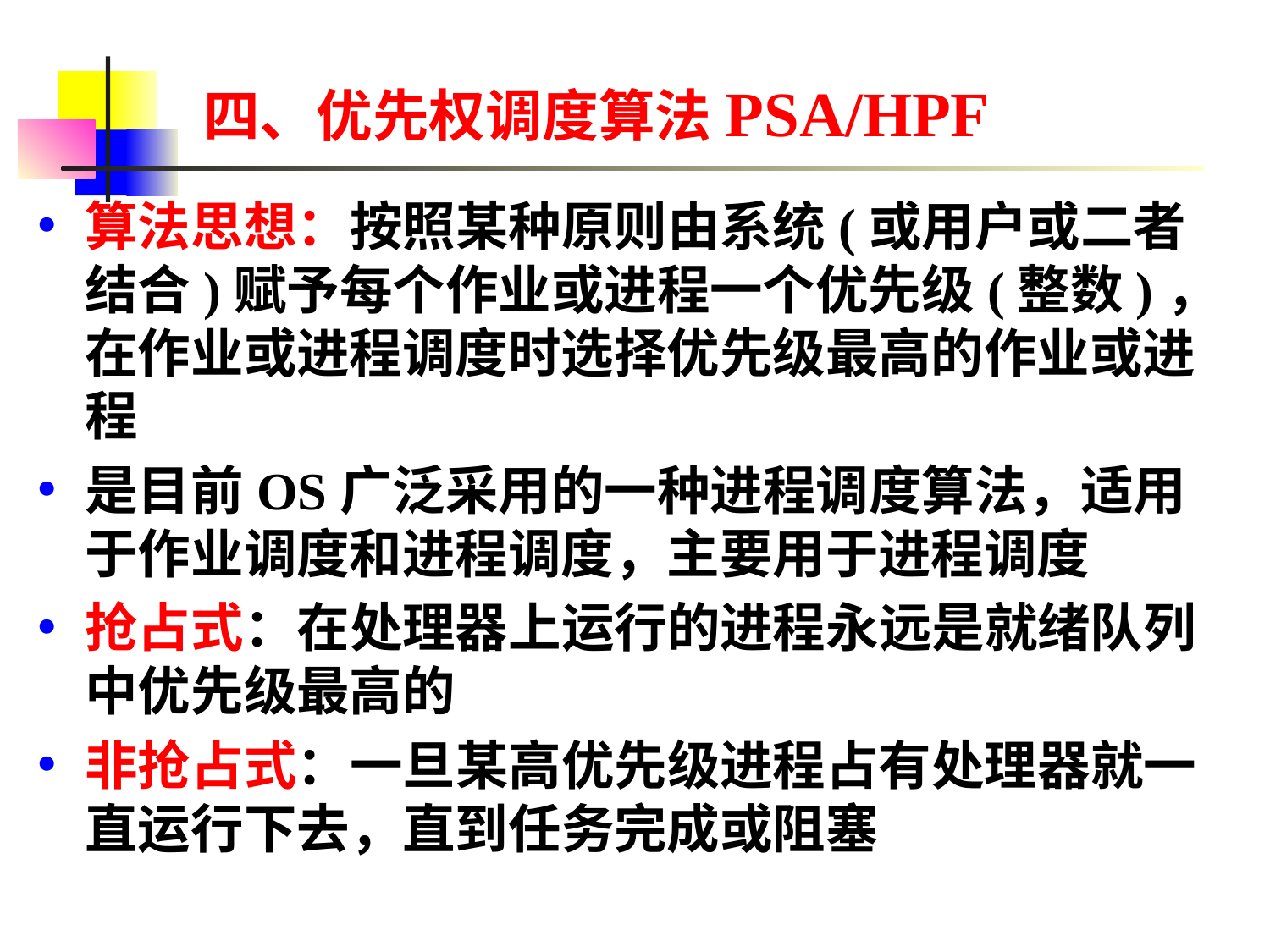

# 四、优先权调度算法PSA/HPF
算法思想：按照某种原则由系统(或用户或二者结合)赋予每个作业或进程一个优先级(整数)，在作业或进程调度时选择优先级最高的作业或进程
是目前OS广泛采用的一种进程调度算法，适用于作业调度和进程调度，主要用于进程调度
抢占式：在处理器上运行的进程永远是就绪队列中优先级最高的
非抢占式：一旦某高优先级进程占有处理器就一直运行下去，直到任务完成或阻塞